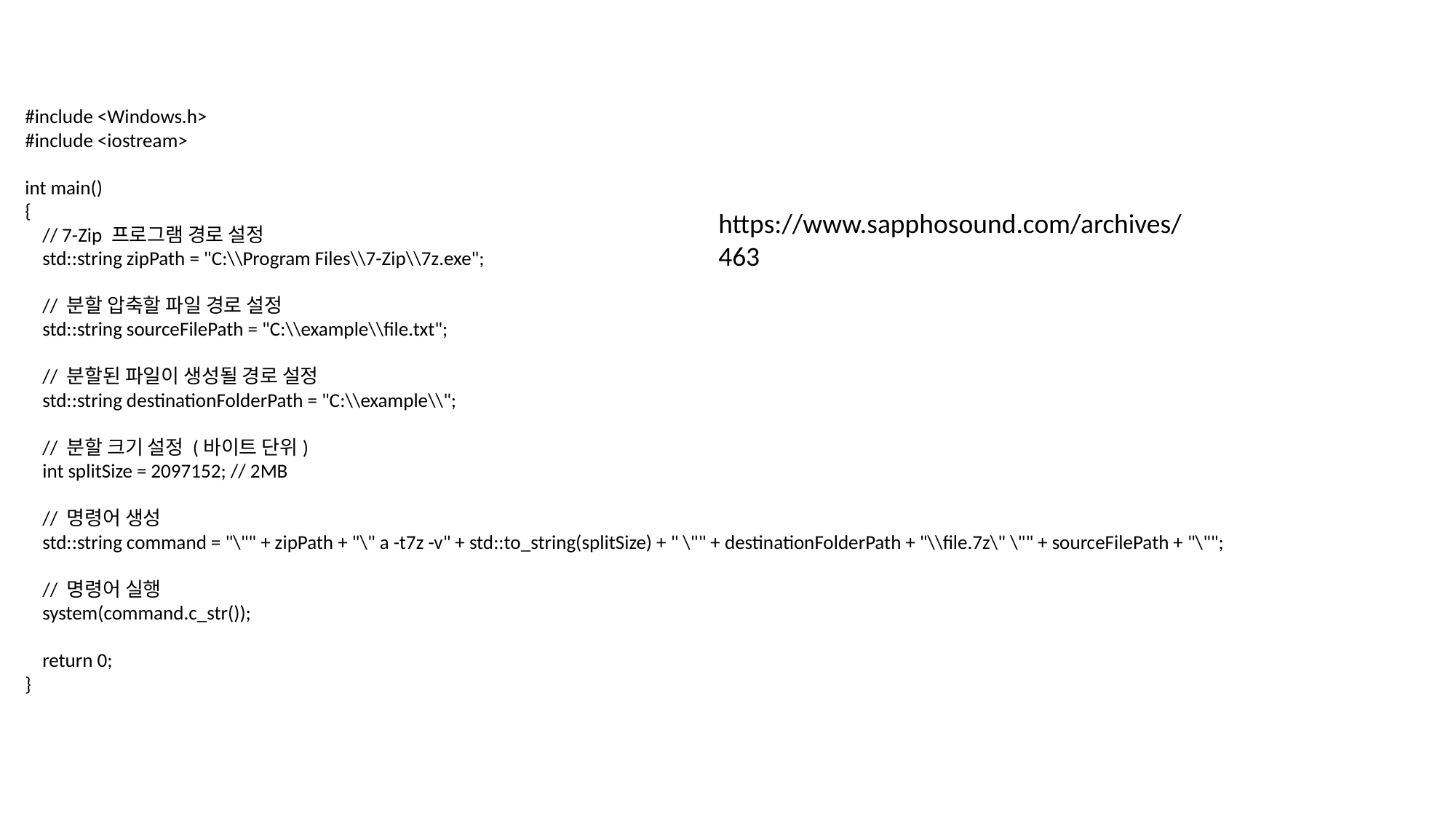

#include <Windows.h>
#include <iostream>

int main()
{
    // 7-Zip 프로그램 경로 설정
    std::string zipPath = "C:\\Program Files\\7-Zip\\7z.exe";

    // 분할 압축할 파일 경로 설정
    std::string sourceFilePath = "C:\\example\\file.txt";

    // 분할된 파일이 생성될 경로 설정
    std::string destinationFolderPath = "C:\\example\\";

    // 분할 크기 설정 (바이트 단위)
    int splitSize = 2097152; // 2MB

    // 명령어 생성
    std::string command = "\"" + zipPath + "\" a -t7z -v" + std::to_string(splitSize) + " \"" + destinationFolderPath + "\\file.7z\" \"" + sourceFilePath + "\"";

    // 명령어 실행
    system(command.c_str());

    return 0;
}

https://www.sapphosound.com/archives/463